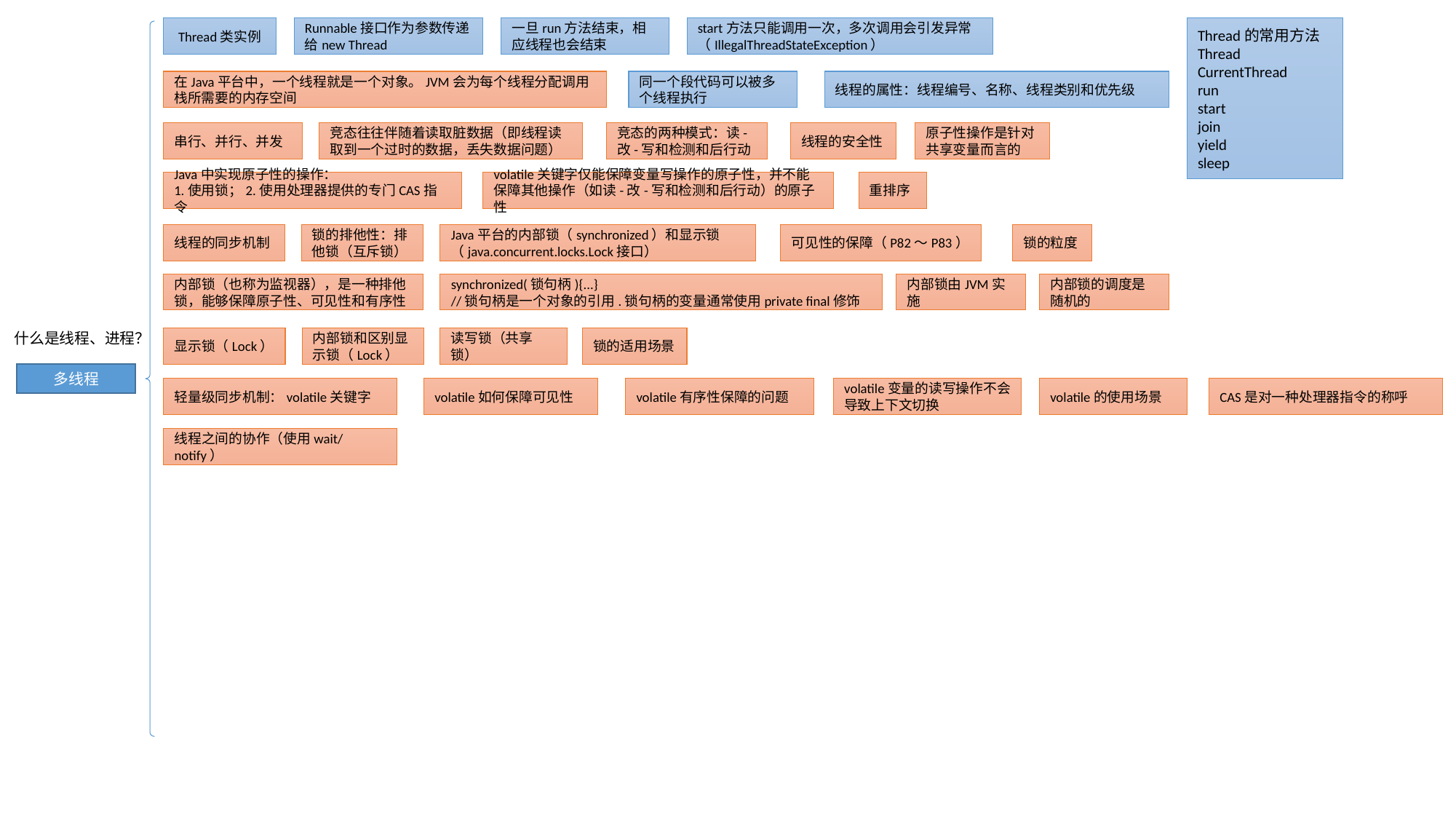

Thread类实例
Runnable接口作为参数传递给new Thread
一旦run方法结束，相应线程也会结束
start方法只能调用一次，多次调用会引发异常（IllegalThreadStateException）
Thread的常用方法
Thread
CurrentThread
run
start
join
yield
sleep

在Java平台中，一个线程就是一个对象。JVM会为每个线程分配调用栈所需要的内存空间
同一个段代码可以被多个线程执行
线程的属性：线程编号、名称、线程类别和优先级
串行、并行、并发
竞态往往伴随着读取脏数据（即线程读取到一个过时的数据，丢失数据问题）
竞态的两种模式：读-改-写和检测和后行动
线程的安全性
原子性操作是针对共享变量而言的
Java中实现原子性的操作：
1.使用锁；2.使用处理器提供的专门CAS指令
volatile关键字仅能保障变量写操作的原子性，并不能保障其他操作（如读-改-写和检测和后行动）的原子性
重排序
线程的同步机制
锁的排他性：排他锁（互斥锁）
Java平台的内部锁（synchronized）和显示锁（java.concurrent.locks.Lock接口）
可见性的保障（P82～P83）
锁的粒度
内部锁（也称为监视器），是一种排他锁，能够保障原子性、可见性和有序性
synchronized(锁句柄){...}
//锁句柄是一个对象的引用.锁句柄的变量通常使用private final修饰
内部锁由JVM实施
内部锁的调度是随机的
什么是线程、进程？
显示锁（Lock）
内部锁和区别显示锁（Lock）
读写锁（共享锁）
锁的适用场景
多线程
轻量级同步机制：volatile关键字
volatile如何保障可见性
volatile有序性保障的问题
volatile变量的读写操作不会导致上下文切换
volatile的使用场景
CAS是对一种处理器指令的称呼
线程之间的协作（使用wait/notify）